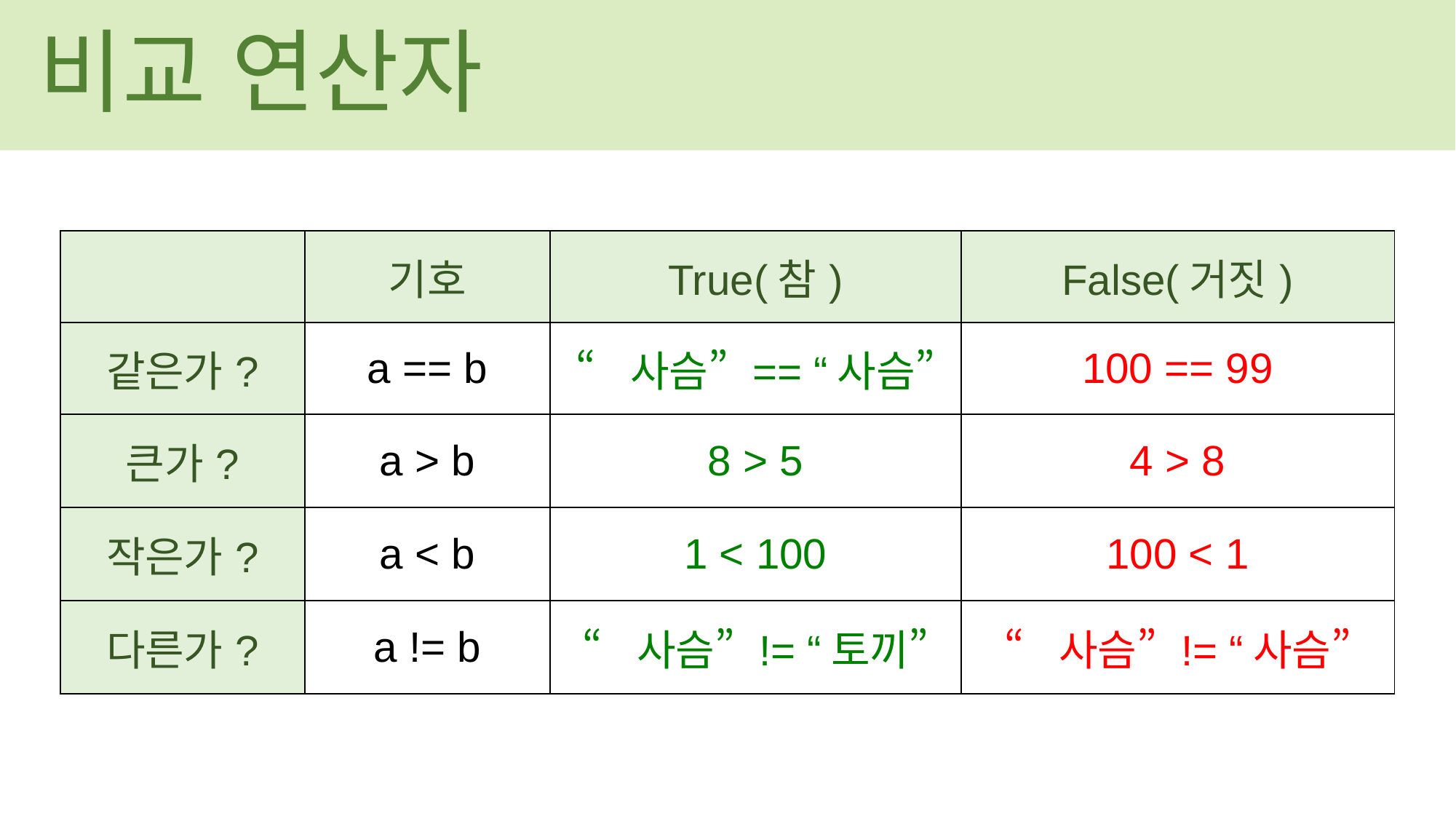

비교 연산자
|  | 기호 | True(참) | False(거짓) |
| --- | --- | --- | --- |
| 같은가? | a == b | “사슴” == “사슴” | 100 == 99 |
| 큰가? | a > b | 8 > 5 | 4 > 8 |
| 작은가? | a < b | 1 < 100 | 100 < 1 |
| 다른가? | a != b | “사슴” != “토끼” | “사슴” != “사슴” |